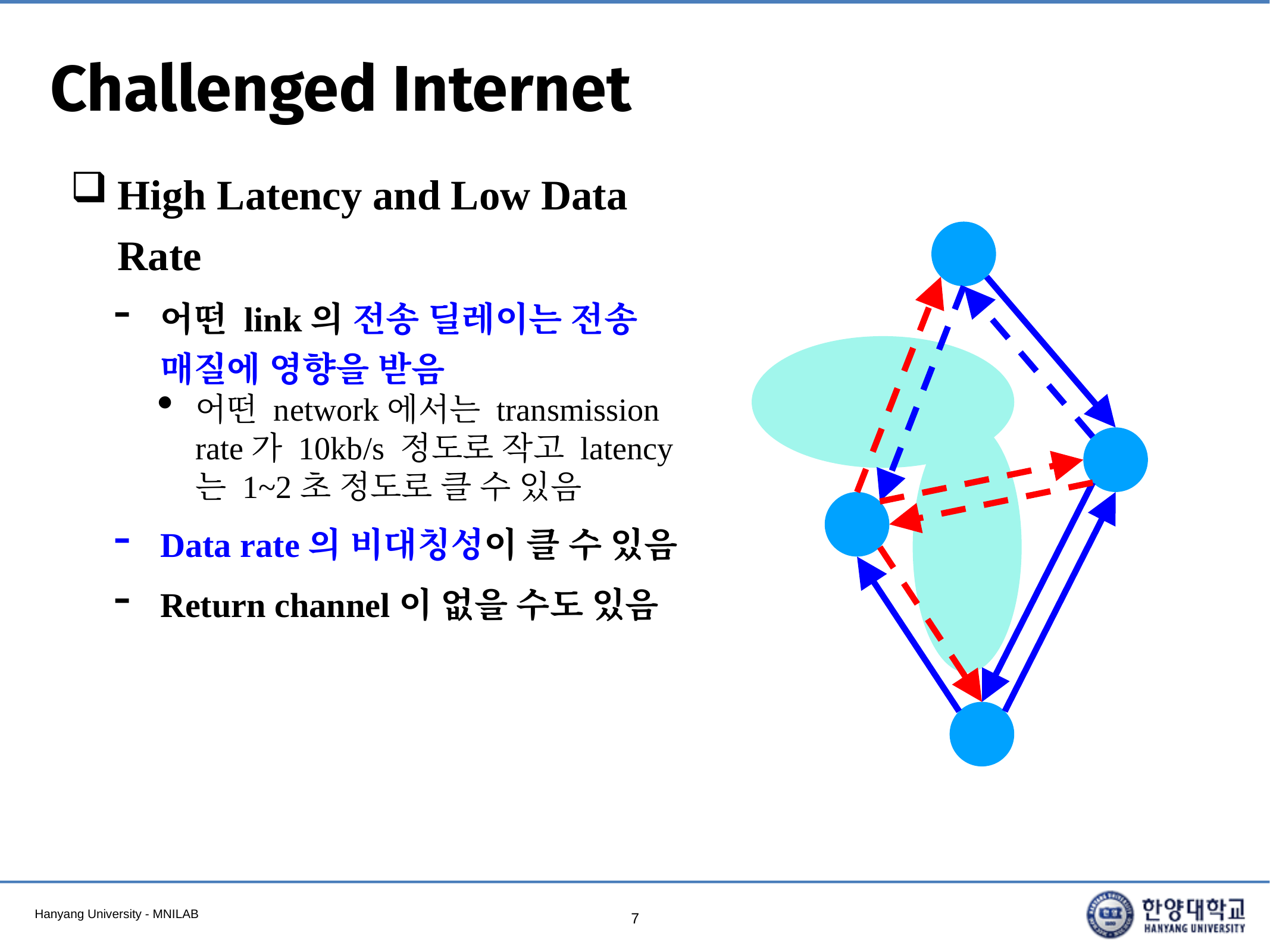

# Challenged Internet
High Latency and Low Data Rate
어떤 link의 전송 딜레이는 전송 매질에 영향을 받음
어떤 network에서는 transmission rate가 10kb/s 정도로 작고 latency는 1~2초 정도로 클 수 있음
Data rate의 비대칭성이 클 수 있음
Return channel이 없을 수도 있음

7